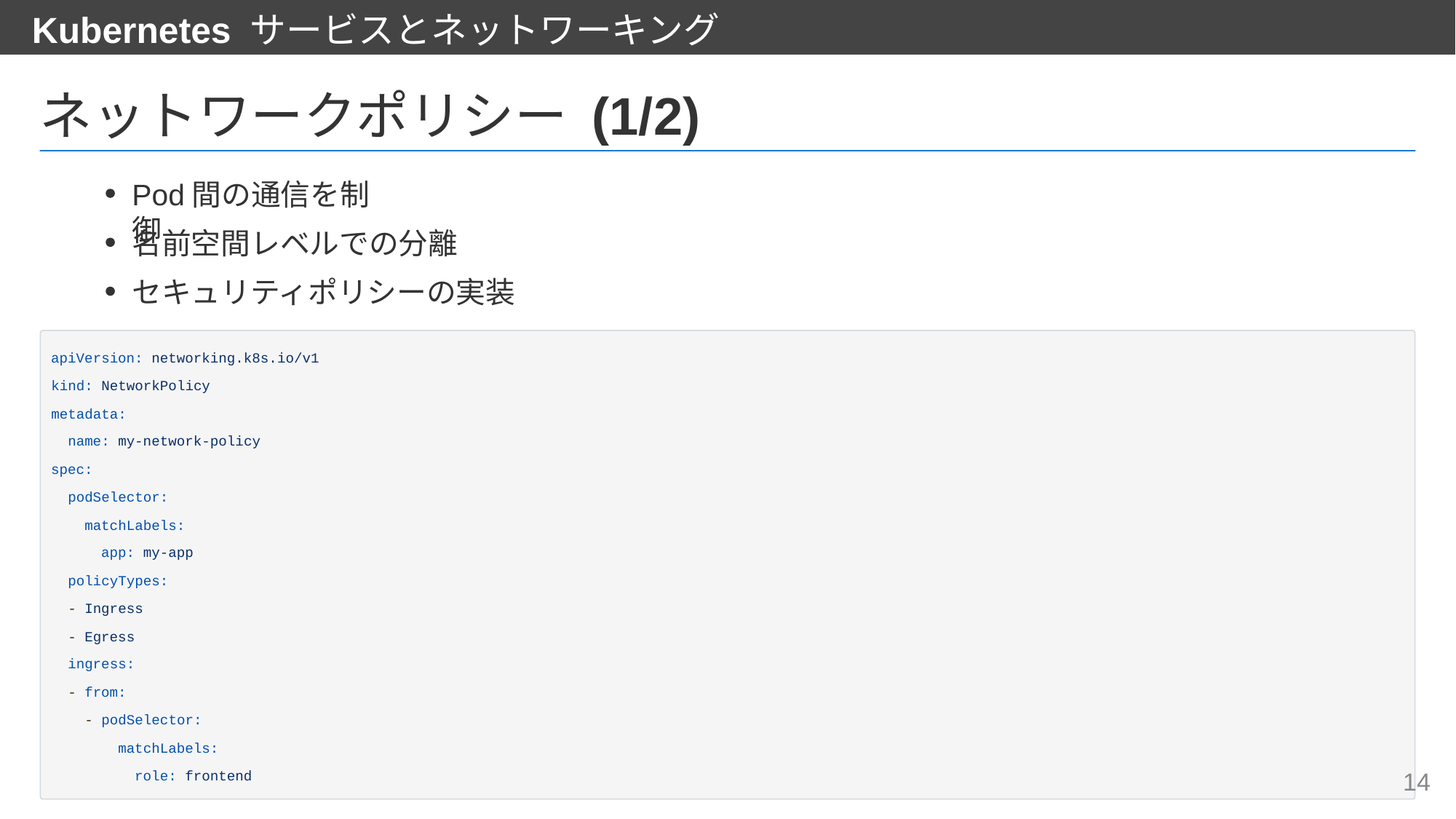

Kubernetes サービスとネットワーキング
ネットワークポリシー (1/2)

Pod間の通信を制御

名前空間レベルでの分離

セキュリティポリシーの実装

apiVersion: networking.k8s.io/v1
kind: NetworkPolicy
metadata:
  name: my-network-policy
spec:
  podSelector:
    matchLabels:
      app: my-app
  policyTypes:
  - Ingress
  - Egress
  ingress:
  - from:
    - podSelector:
        matchLabels:
14
          role: frontend